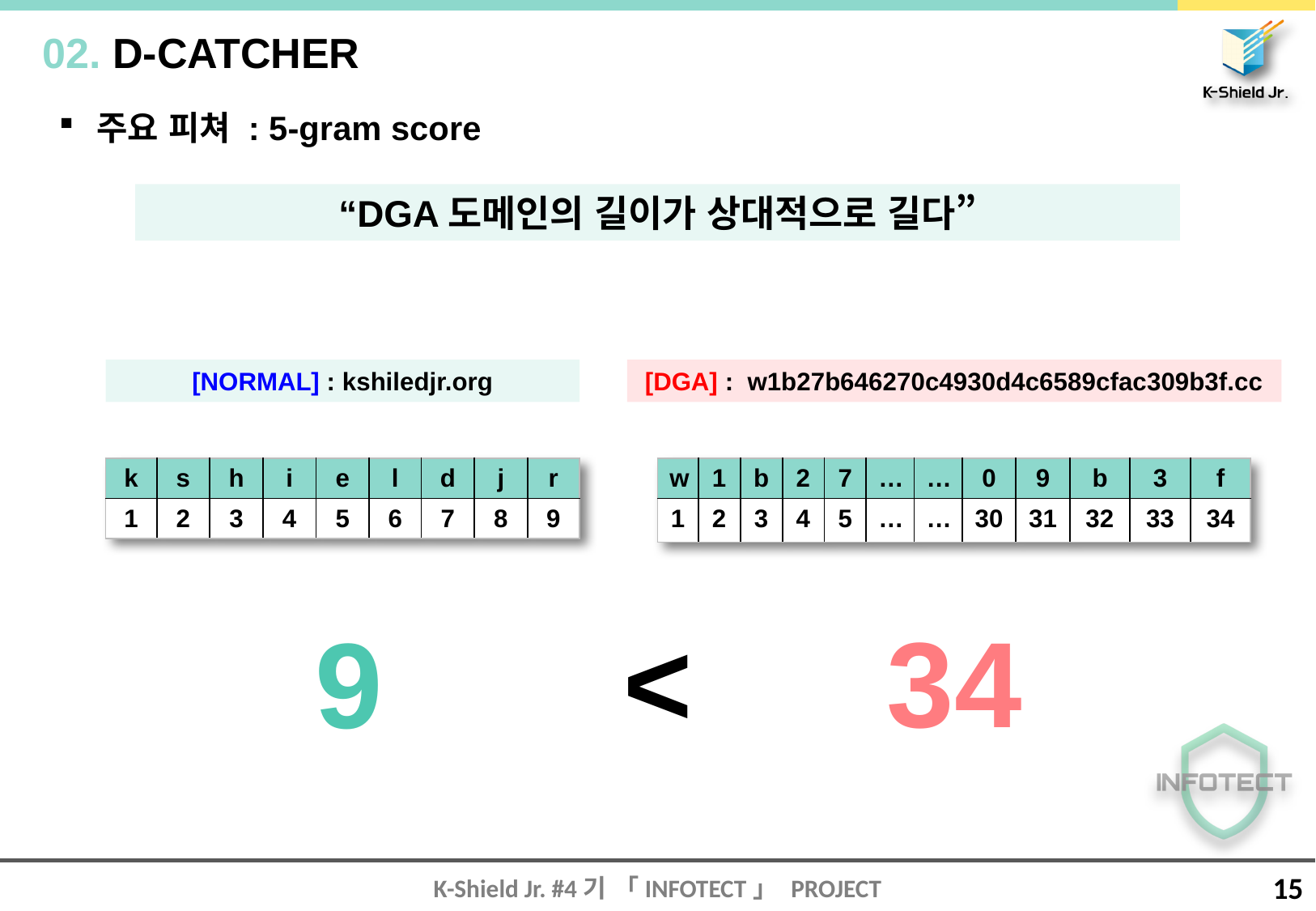

02. D-CATCHER
주요 피쳐 : 5-gram score
“DGA도메인의 길이가 상대적으로 길다”
[NORMAL] : kshiledjr.org
[DGA] :  w1b27b646270c4930d4c6589cfac309b3f.cc
| k | s | h | i | e | l | d | j | r |
| --- | --- | --- | --- | --- | --- | --- | --- | --- |
| 1 | 2 | 3 | 4 | 5 | 6 | 7 | 8 | 9 |
| w | 1 | b | 2 | 7 | … | … | 0 | 9 | b | 3 | f |
| --- | --- | --- | --- | --- | --- | --- | --- | --- | --- | --- | --- |
| 1 | 2 | 3 | 4 | 5 | … | … | 30 | 31 | 32 | 33 | 34 |
34
9
<